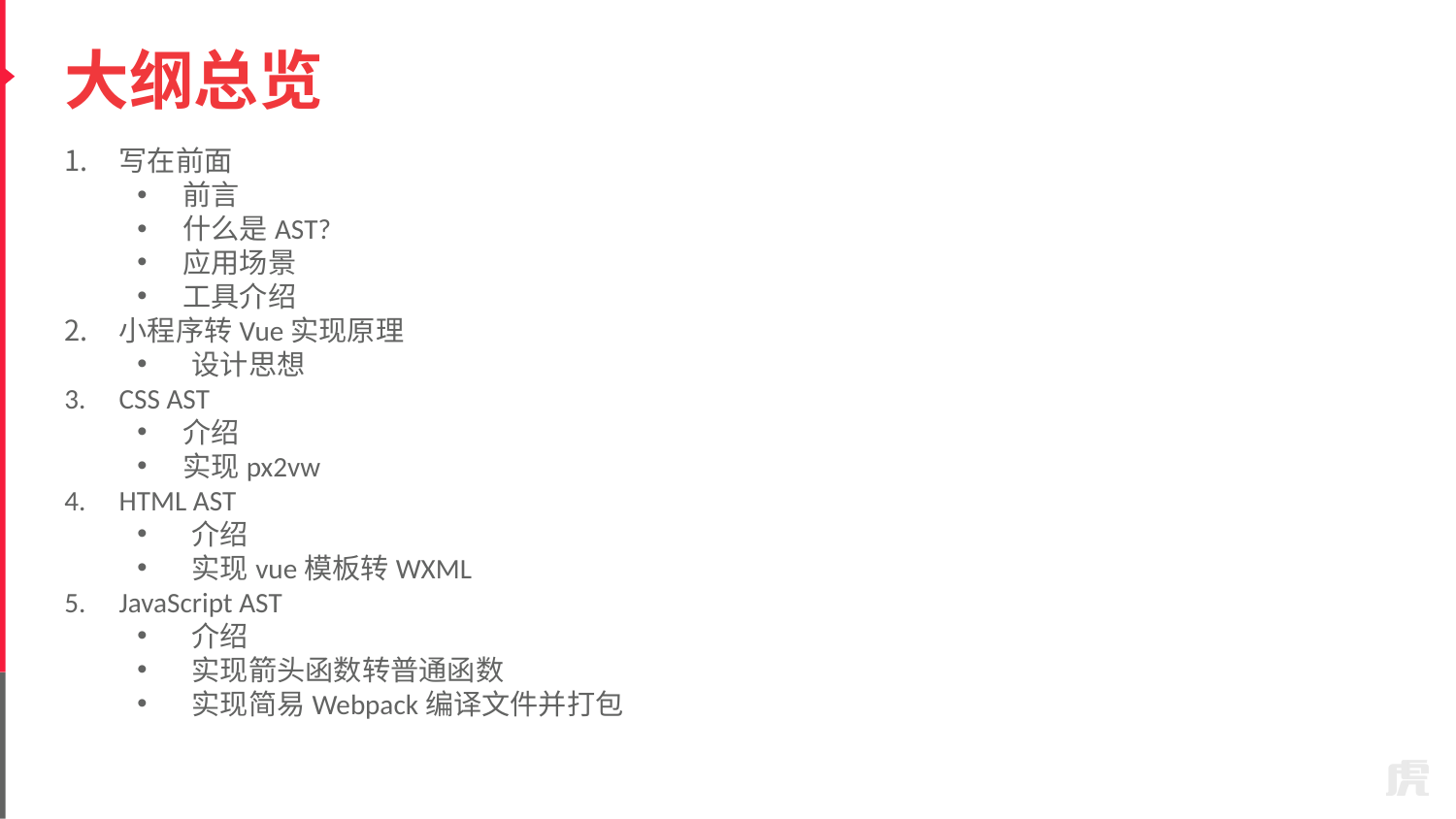

大纲总览

写在前面
前言
什么是AST?
应用场景
工具介绍
小程序转Vue实现原理
设计思想
CSS AST
介绍
实现px2vw
HTML AST
介绍
实现vue模板转WXML
JavaScript AST
介绍
实现箭头函数转普通函数
实现简易Webpack编译文件并打包